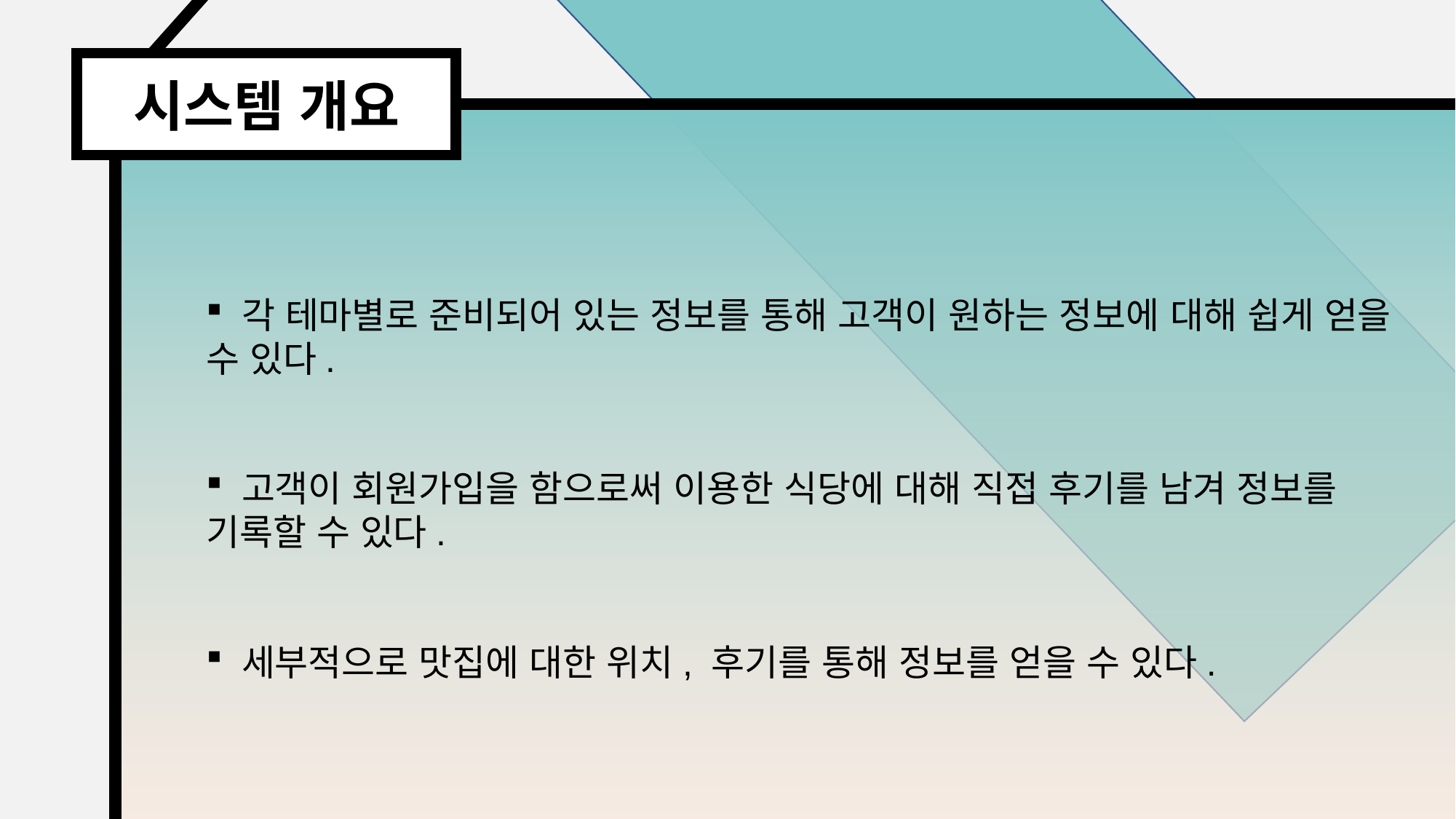

시스템 개요

 각 테마별로 준비되어 있는 정보를 통해 고객이 원하는 정보에 대해 쉽게 얻을 수 있다.
 고객이 회원가입을 함으로써 이용한 식당에 대해 직접 후기를 남겨 정보를 기록할 수 있다.
 세부적으로 맛집에 대한 위치, 후기를 통해 정보를 얻을 수 있다.